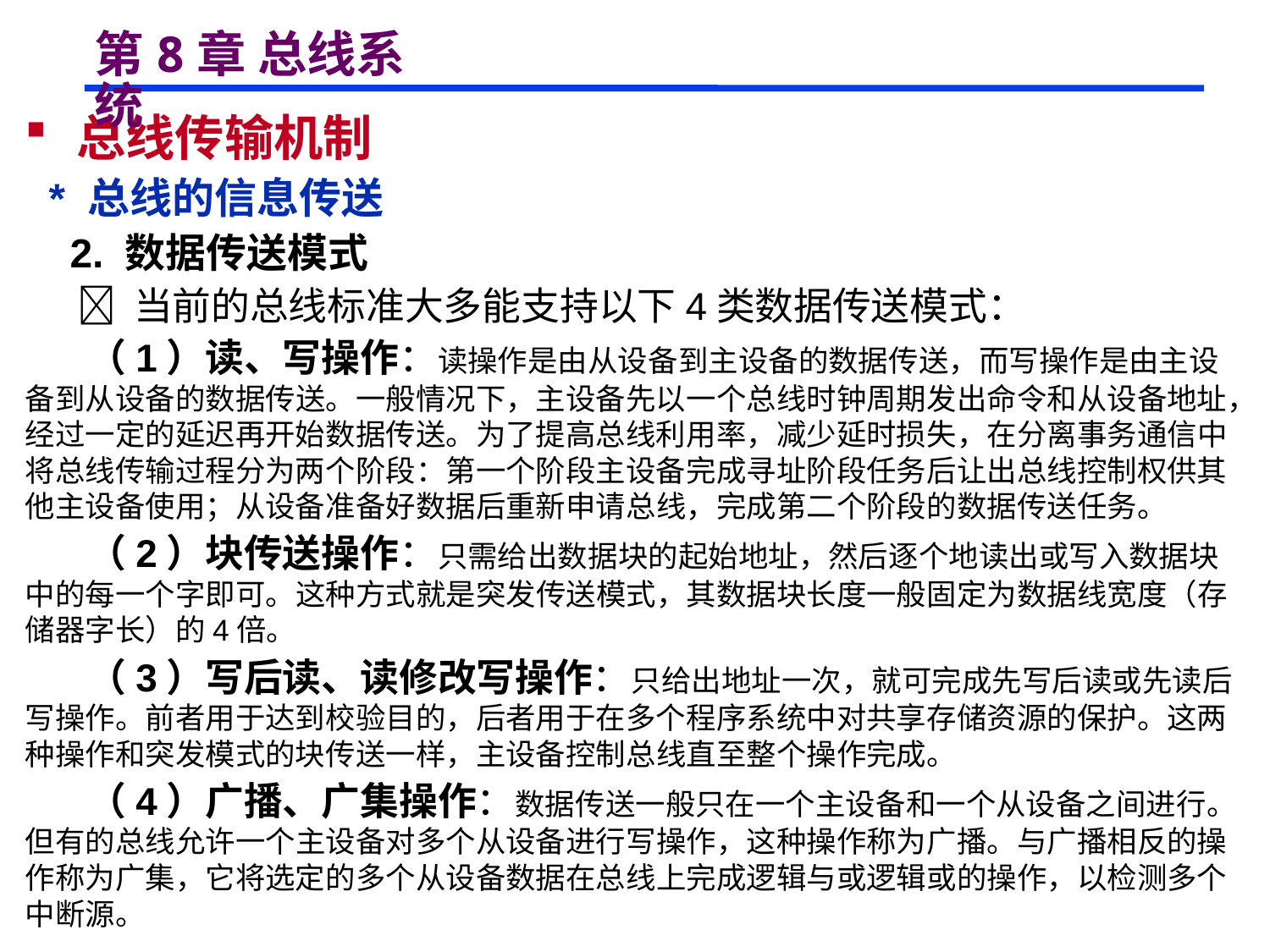

# 第8章 总线系统
 总线传输机制
  * 总线的信息传送
    2. 数据传送模式
      • 当前的总线标准大多能支持以下4类数据传送模式：
      （1）读、写操作：读操作是由从设备到主设备的数据传送，而写操作是由主设备到从设备的数据传送。一般情况下，主设备先以一个总线时钟周期发出命令和从设备地址，经过一定的延迟再开始数据传送。为了提高总线利用率，减少延时损失，在分离事务通信中将总线传输过程分为两个阶段：第一个阶段主设备完成寻址阶段任务后让出总线控制权供其他主设备使用；从设备准备好数据后重新申请总线，完成第二个阶段的数据传送任务。
      （2）块传送操作：只需给出数据块的起始地址，然后逐个地读出或写入数据块中的每一个字即可。这种方式就是突发传送模式，其数据块长度一般固定为数据线宽度（存储器字长）的4倍。
      （3）写后读、读修改写操作：只给出地址一次，就可完成先写后读或先读后写操作。前者用于达到校验目的，后者用于在多个程序系统中对共享存储资源的保护。这两种操作和突发模式的块传送一样，主设备控制总线直至整个操作完成。
      （4）广播、广集操作：数据传送一般只在一个主设备和一个从设备之间进行。但有的总线允许一个主设备对多个从设备进行写操作，这种操作称为广播。与广播相反的操作称为广集，它将选定的多个从设备数据在总线上完成逻辑与或逻辑或的操作，以检测多个中断源。